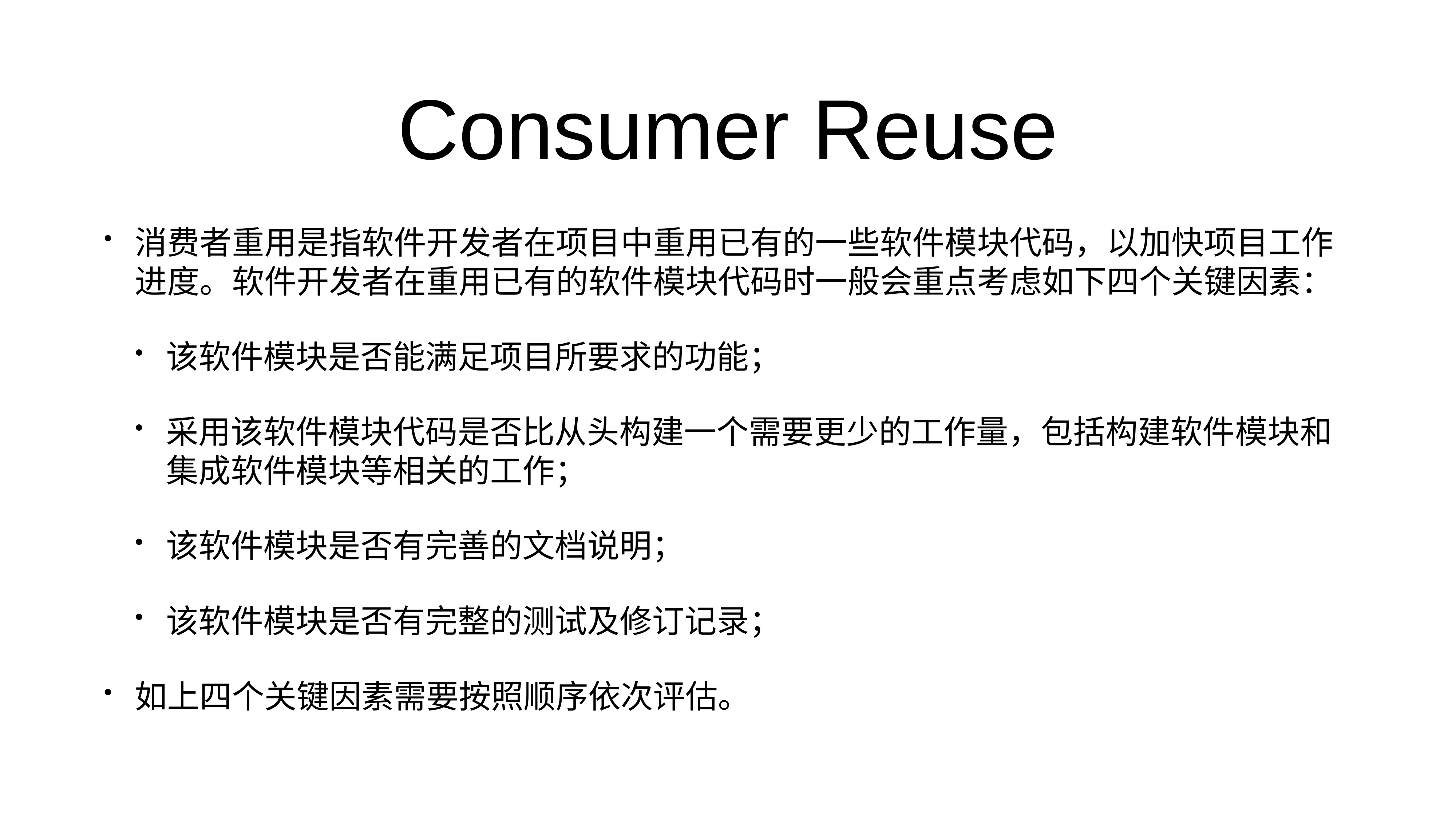

# Consumer Reuse
消费者重用是指软件开发者在项目中重用已有的一些软件模块代码，以加快项目工作进度。软件开发者在重用已有的软件模块代码时一般会重点考虑如下四个关键因素：
该软件模块是否能满足项目所要求的功能；
采用该软件模块代码是否比从头构建一个需要更少的工作量，包括构建软件模块和集成软件模块等相关的工作；
该软件模块是否有完善的文档说明；
该软件模块是否有完整的测试及修订记录；
如上四个关键因素需要按照顺序依次评估。